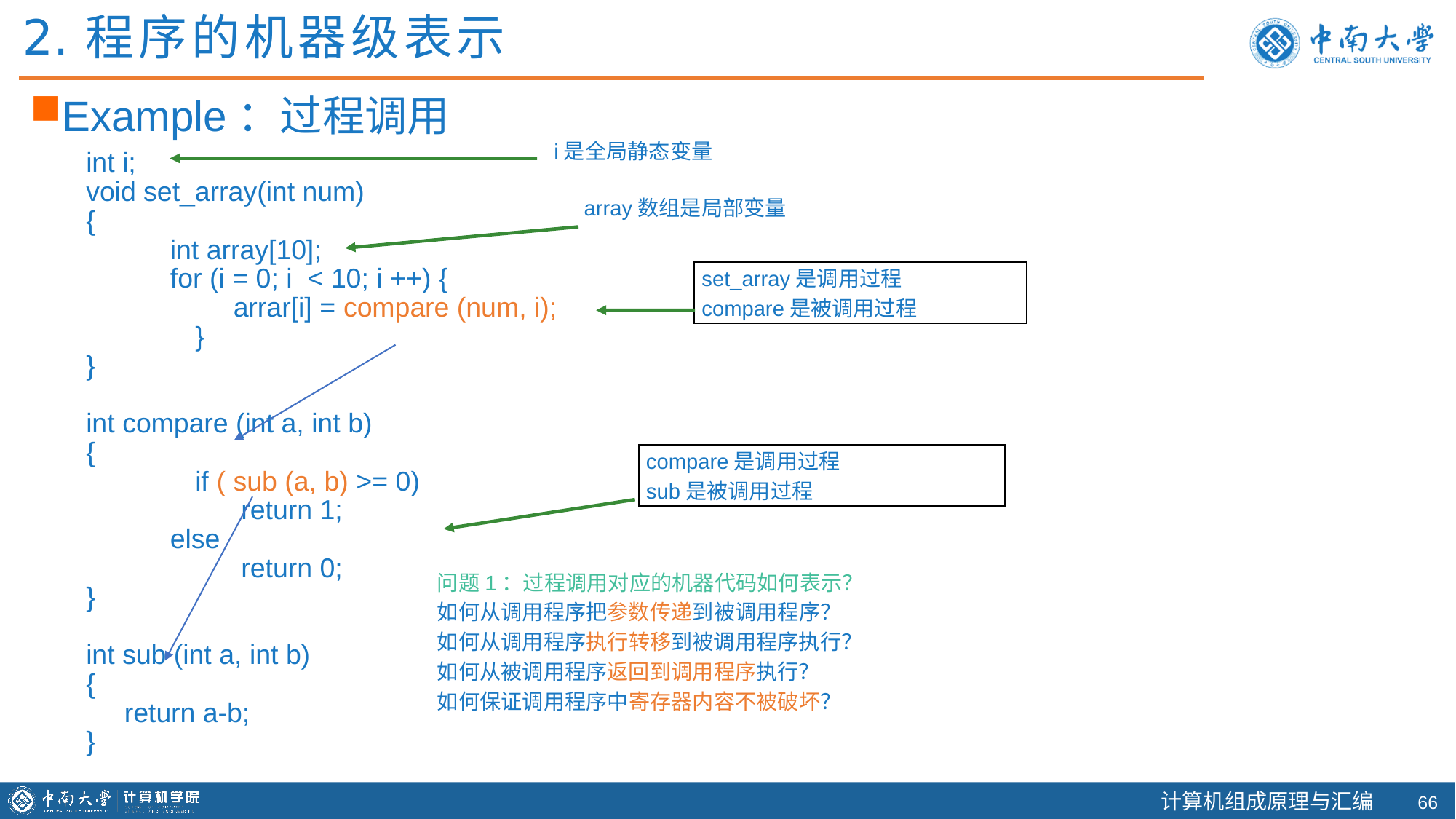

2.程序的机器级表示
Example：过程调用
i是全局静态变量

int i;
void set_array(int num)
{
           int array[10];
           for (i = 0; i  < 10; i ++) {
	     arrar[i] = compare (num, i);
	}
}

int compare (int a, int b)
{
	if ( sub (a, b) >= 0)
	      return 1;
           else
 	      return 0;
}

int sub (int a, int b)
{
     return a-b;
}
array数组是局部变量

set_array是调用过程
compare是被调用过程

compare是调用过程
sub是被调用过程

问题1：过程调用对应的机器代码如何表示？
如何从调用程序把参数传递到被调用程序？
如何从调用程序执行转移到被调用程序执行？
如何从被调用程序返回到调用程序执行？
如何保证调用程序中寄存器内容不被破坏？
66